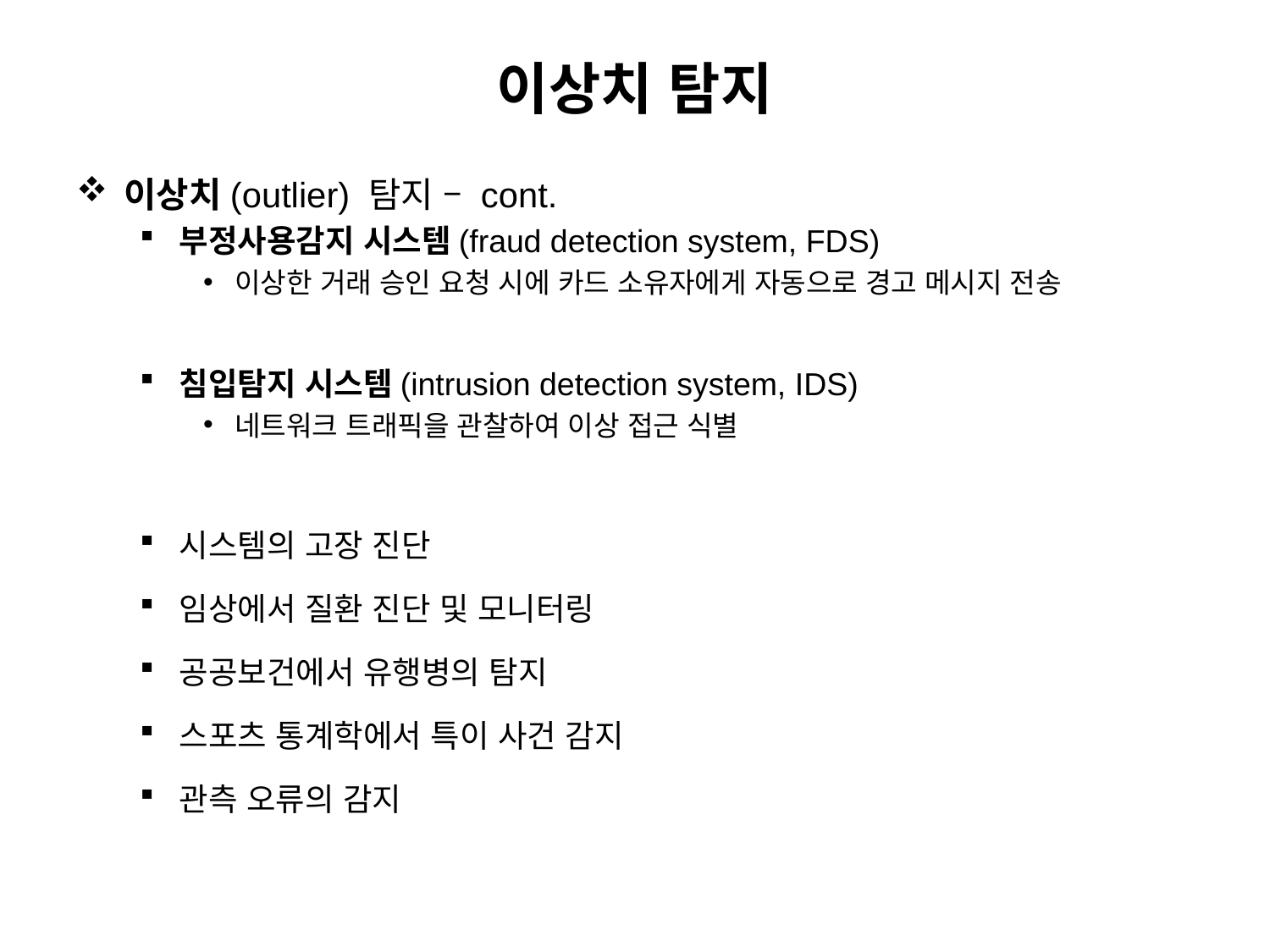

# 이상치 탐지
이상치(outlier) 탐지 – cont.
부정사용감지 시스템(fraud detection system, FDS)
이상한 거래 승인 요청 시에 카드 소유자에게 자동으로 경고 메시지 전송

침입탐지 시스템(intrusion detection system, IDS)
네트워크 트래픽을 관찰하여 이상 접근 식별

시스템의 고장 진단
임상에서 질환 진단 및 모니터링
공공보건에서 유행병의 탐지
스포츠 통계학에서 특이 사건 감지
관측 오류의 감지